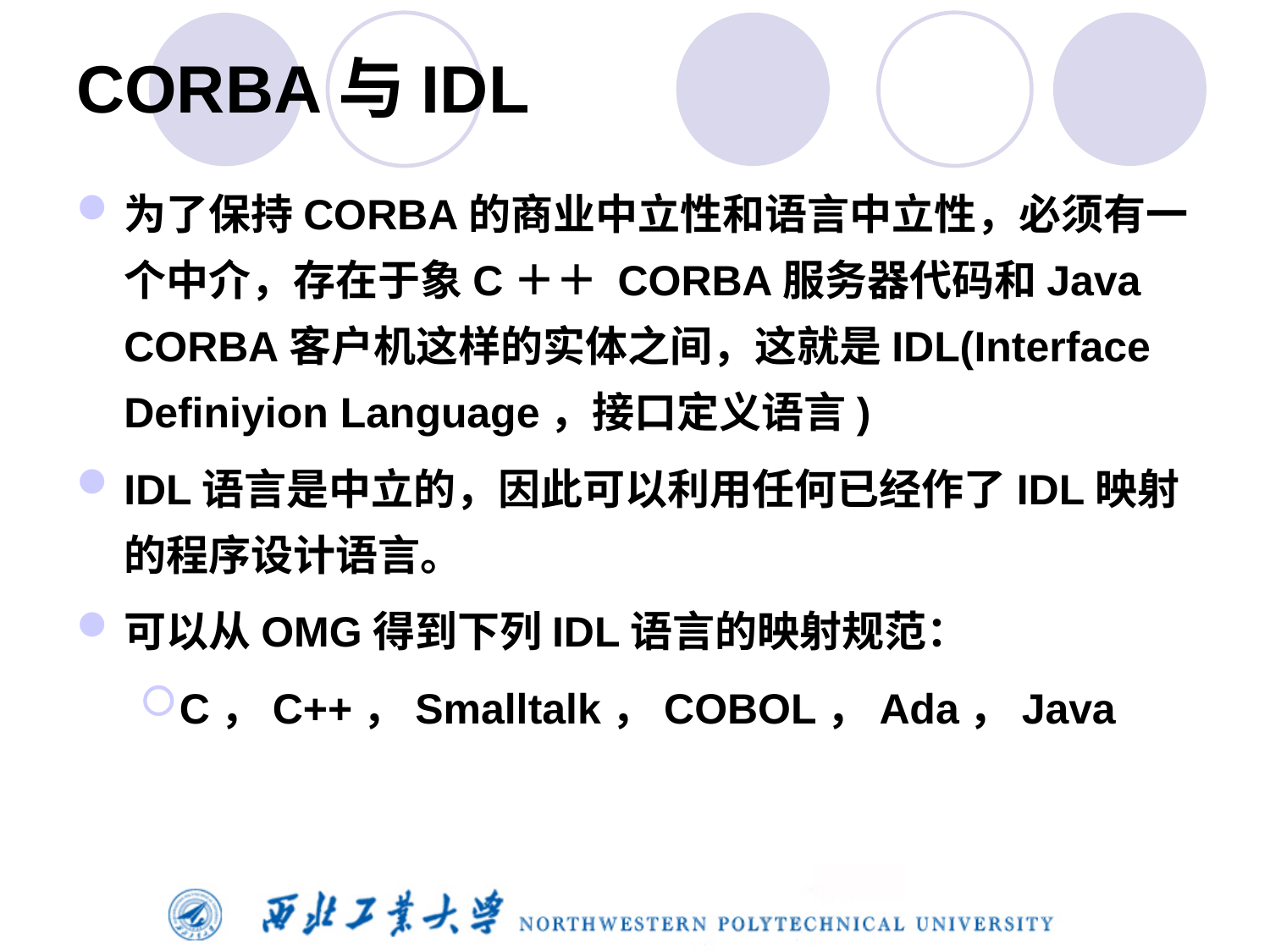

# CORBA与IDL
为了保持CORBA的商业中立性和语言中立性，必须有一个中介，存在于象C＋＋ CORBA服务器代码和Java CORBA客户机这样的实体之间，这就是IDL(Interface Definiyion Language，接口定义语言)
IDL语言是中立的，因此可以利用任何已经作了IDL映射的程序设计语言。
可以从OMG得到下列IDL语言的映射规范：
C，C++，Smalltalk，COBOL，Ada，Java